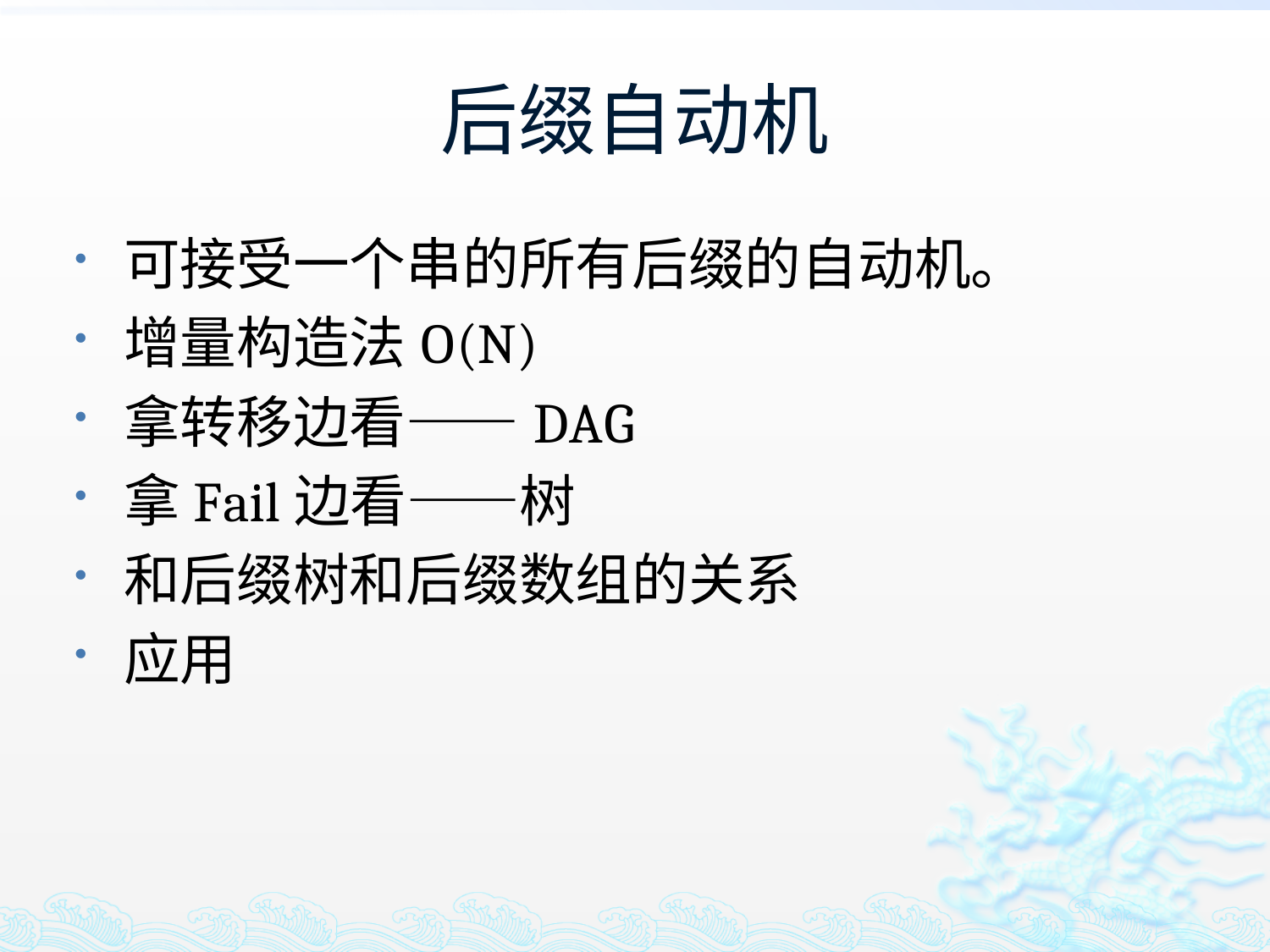

# 后缀自动机
可接受一个串的所有后缀的自动机。
增量构造法O(N)
拿转移边看——DAG
拿Fail边看——树
和后缀树和后缀数组的关系
应用